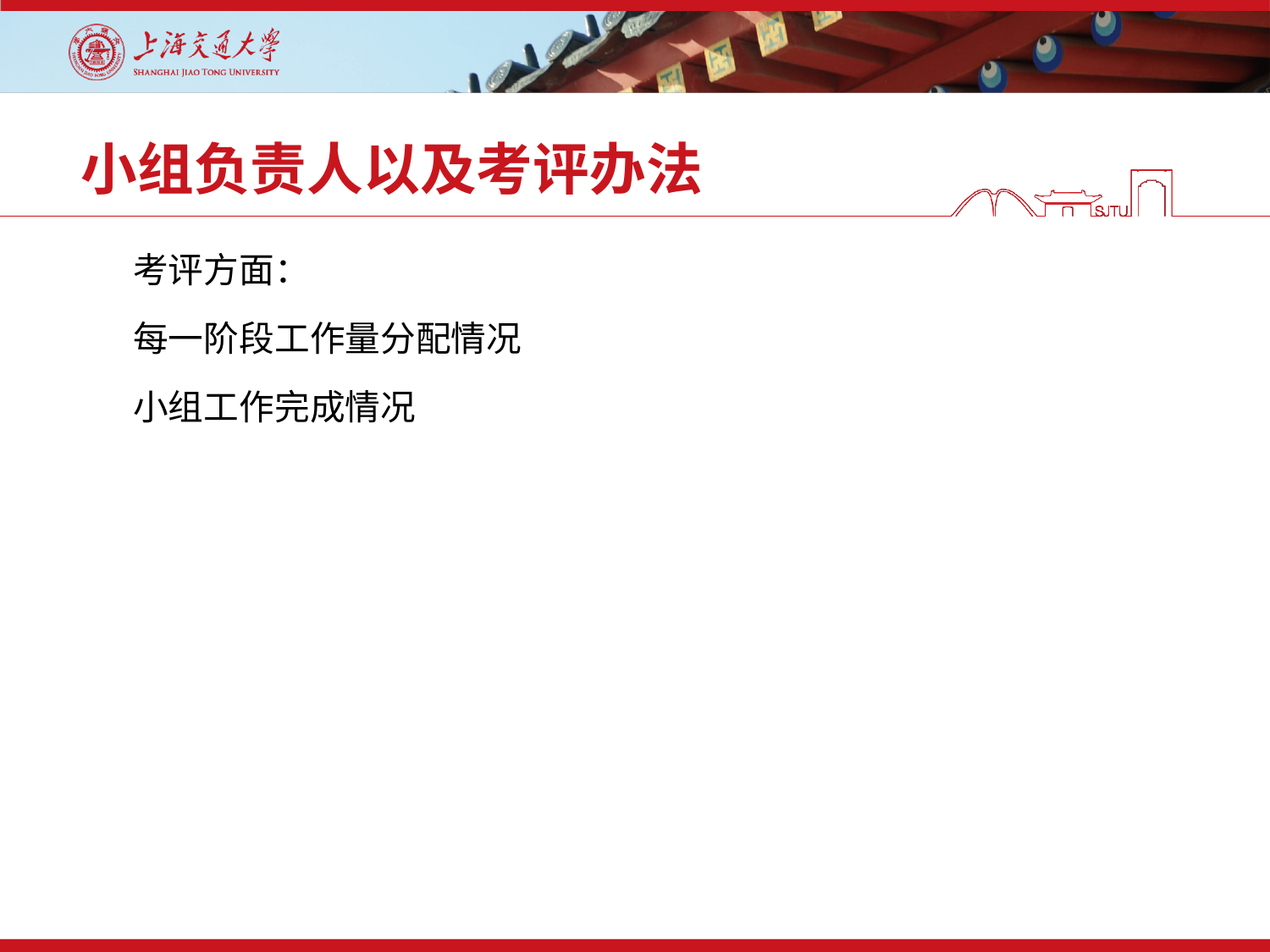

# 小组负责人以及考评办法
考评方面：
每一阶段工作量分配情况
小组工作完成情况